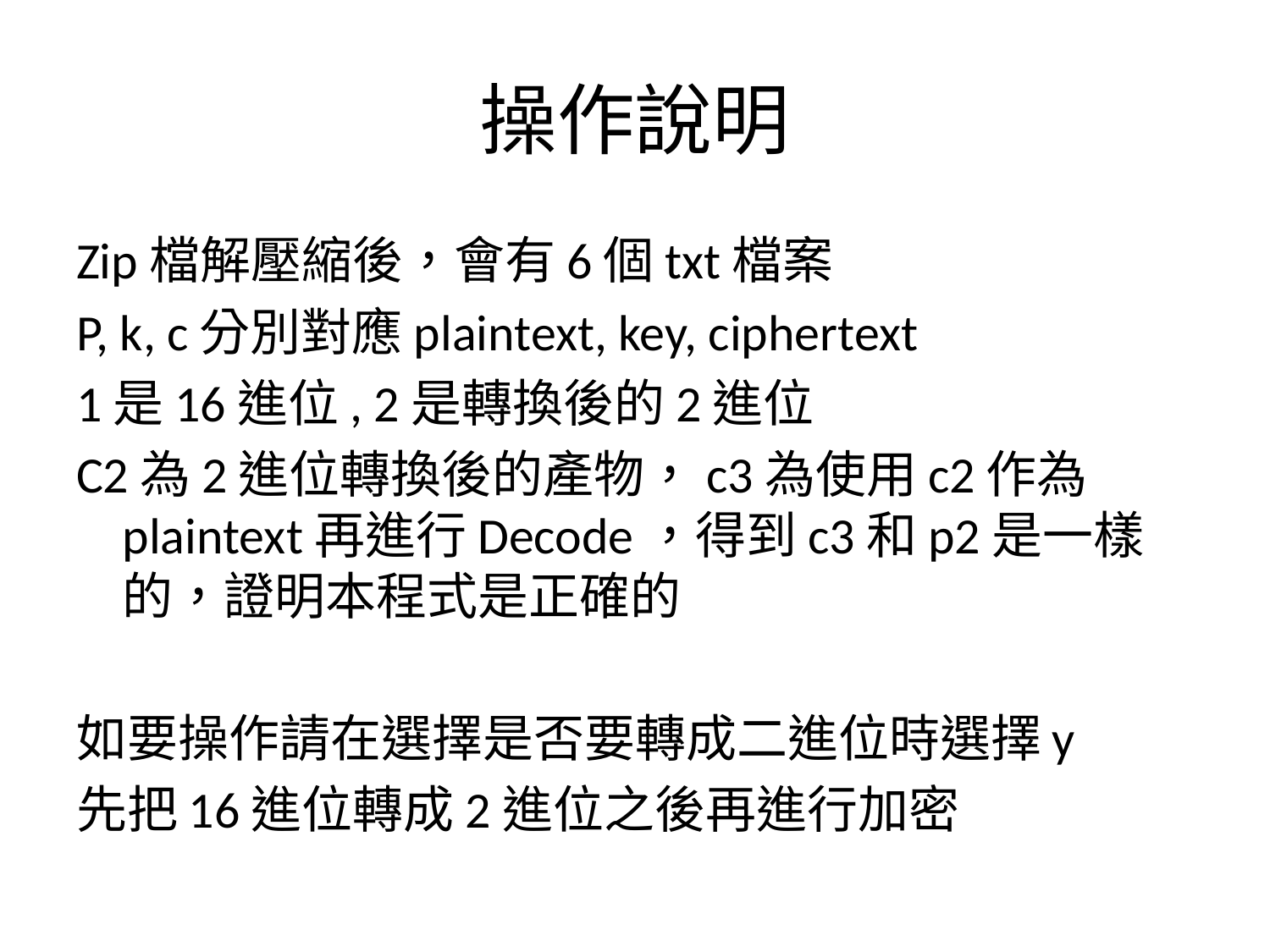

# 操作說明
Zip檔解壓縮後，會有6個txt檔案
P, k, c分別對應plaintext, key, ciphertext
1是16進位, 2是轉換後的2進位
C2為2進位轉換後的產物，c3為使用c2作為plaintext再進行Decode，得到c3和p2是一樣的，證明本程式是正確的

如要操作請在選擇是否要轉成二進位時選擇y
先把16進位轉成2進位之後再進行加密